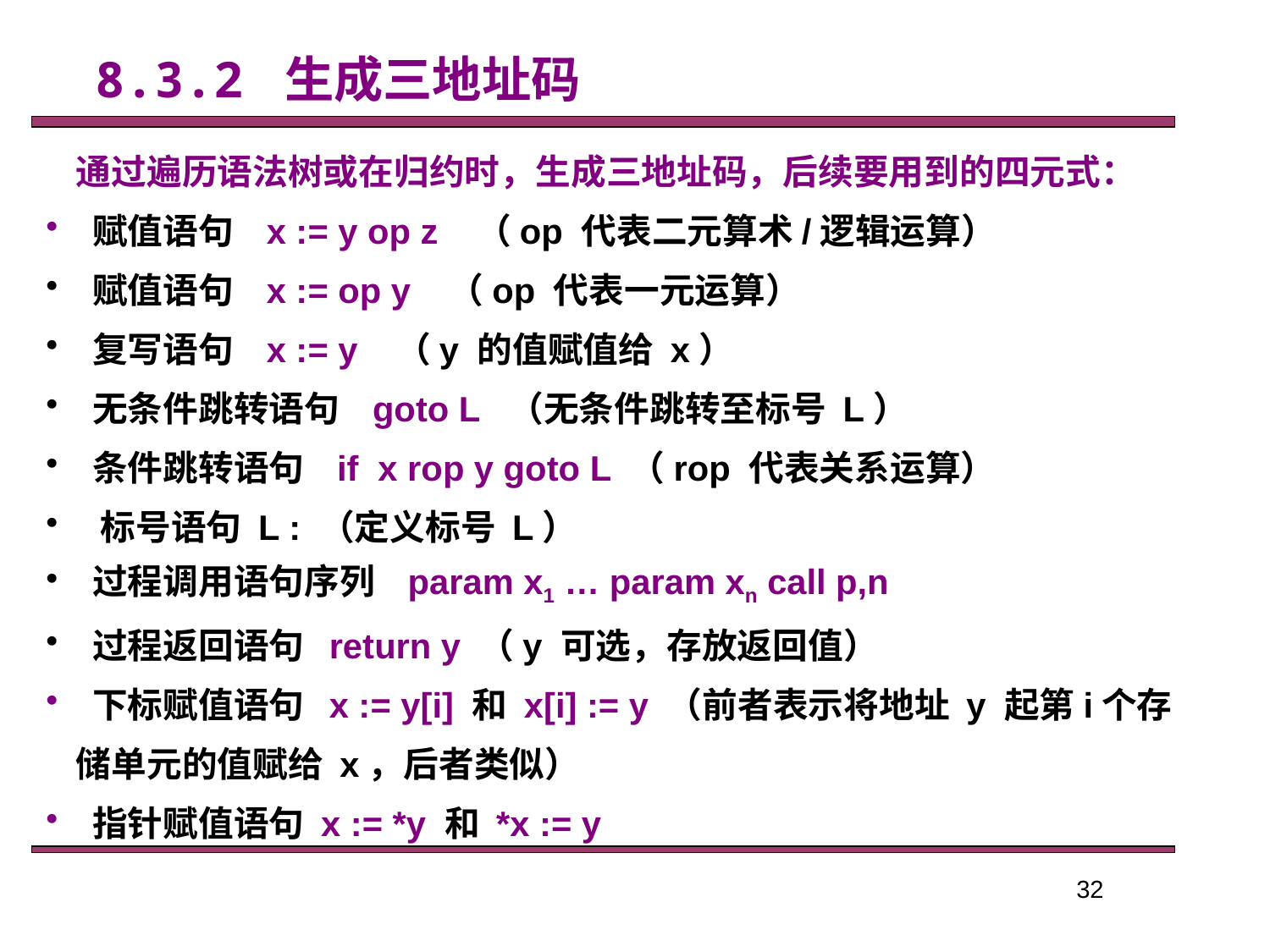

8.3.2 生成三地址码
通过遍历语法树或在归约时，生成三地址码，后续要用到的四元式：
 赋值语句   x := y op z   （op 代表二元算术/逻辑运算）
 赋值语句   x := op y   （op 代表一元运算）
 复写语句   x := y   （y 的值赋值给 x）
 无条件跳转语句   goto L  （无条件跳转至标号 L）
 条件跳转语句   if  x rop y goto L （rop 代表关系运算）
  标号语句 L : （定义标号 L）
 过程调用语句序列   param x1 … param xn call p,n
 过程返回语句  return y （y 可选，存放返回值）
 下标赋值语句  x := y[i] 和 x[i] := y （前者表示将地址 y 起第i个存储单元的值赋给 x，后者类似）
 指针赋值语句 x := *y 和 *x := y
32